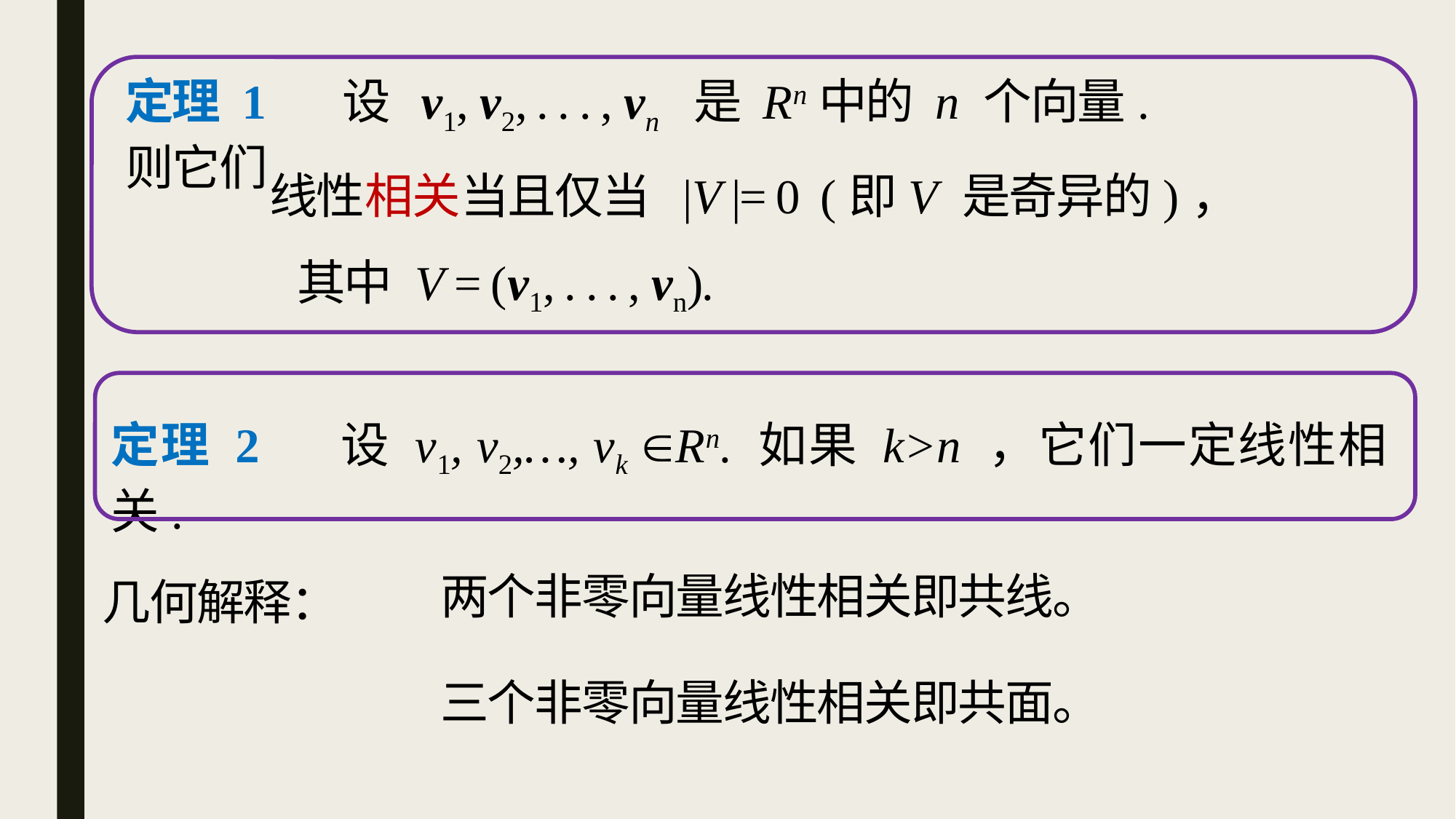

定理 1      设  v1, v2, . . . , vn  是 Rn中的 n 个向量. 则它们
线性相关当且仅当  |V |= 0  (即V 是奇异的)，
其中 V = (v1, . . . , vn).

定理 2     设 v1, v2,…, vk ∈Rn. 如果 k>n ，它们一定线性相关.
几何解释：
两个非零向量线性相关即共线。
三个非零向量线性相关即共面。